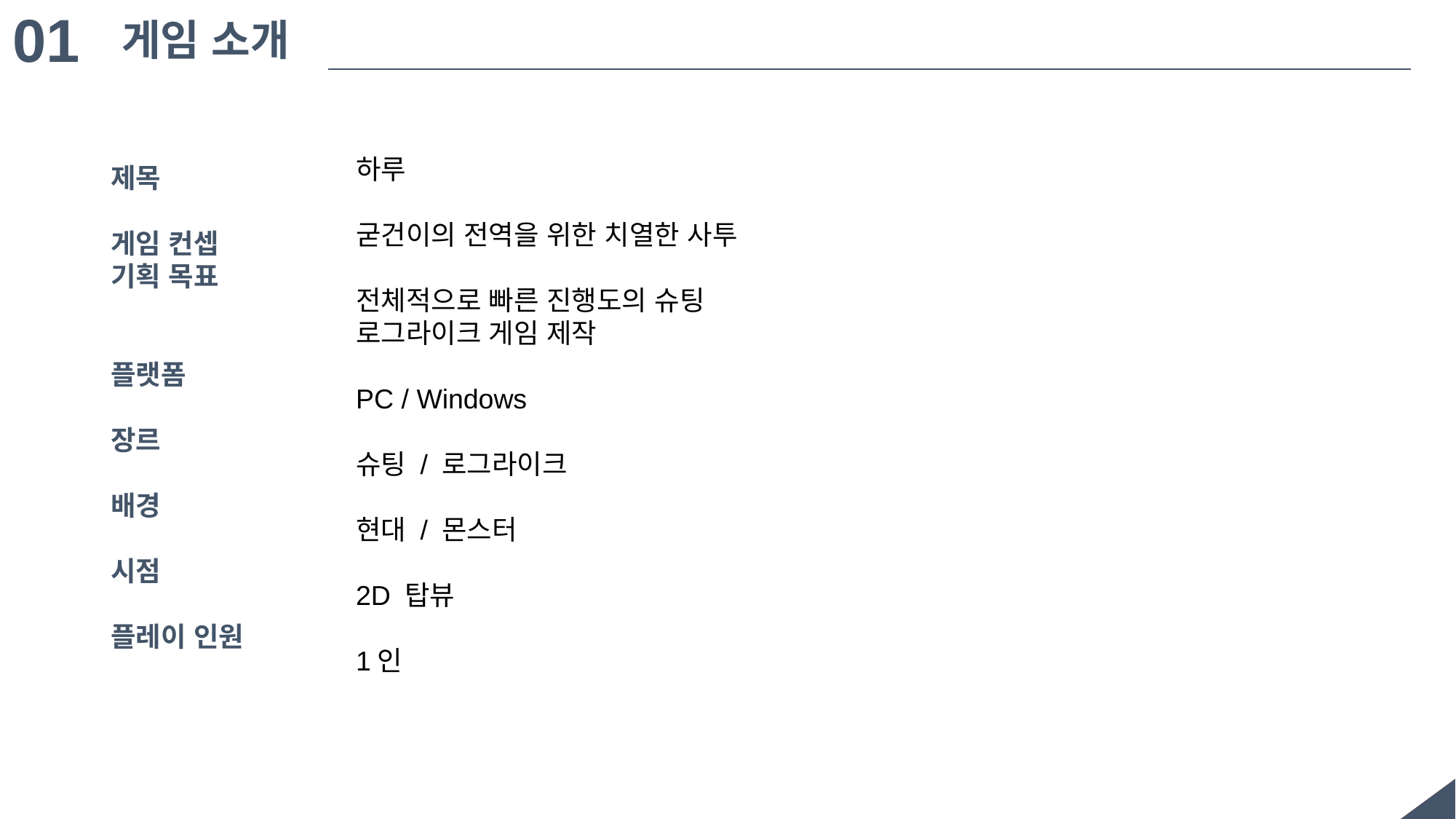

01
게임 소개
하루

굳건이의 전역을 위한 치열한 사투

전체적으로 빠른 진행도의 슈팅 로그라이크 게임 제작

PC / Windows

슈팅 / 로그라이크

현대 / 몬스터

2D 탑뷰

1인

제목

게임 컨셉
기획 목표

플랫폼
장르
배경
시점
플레이 인원